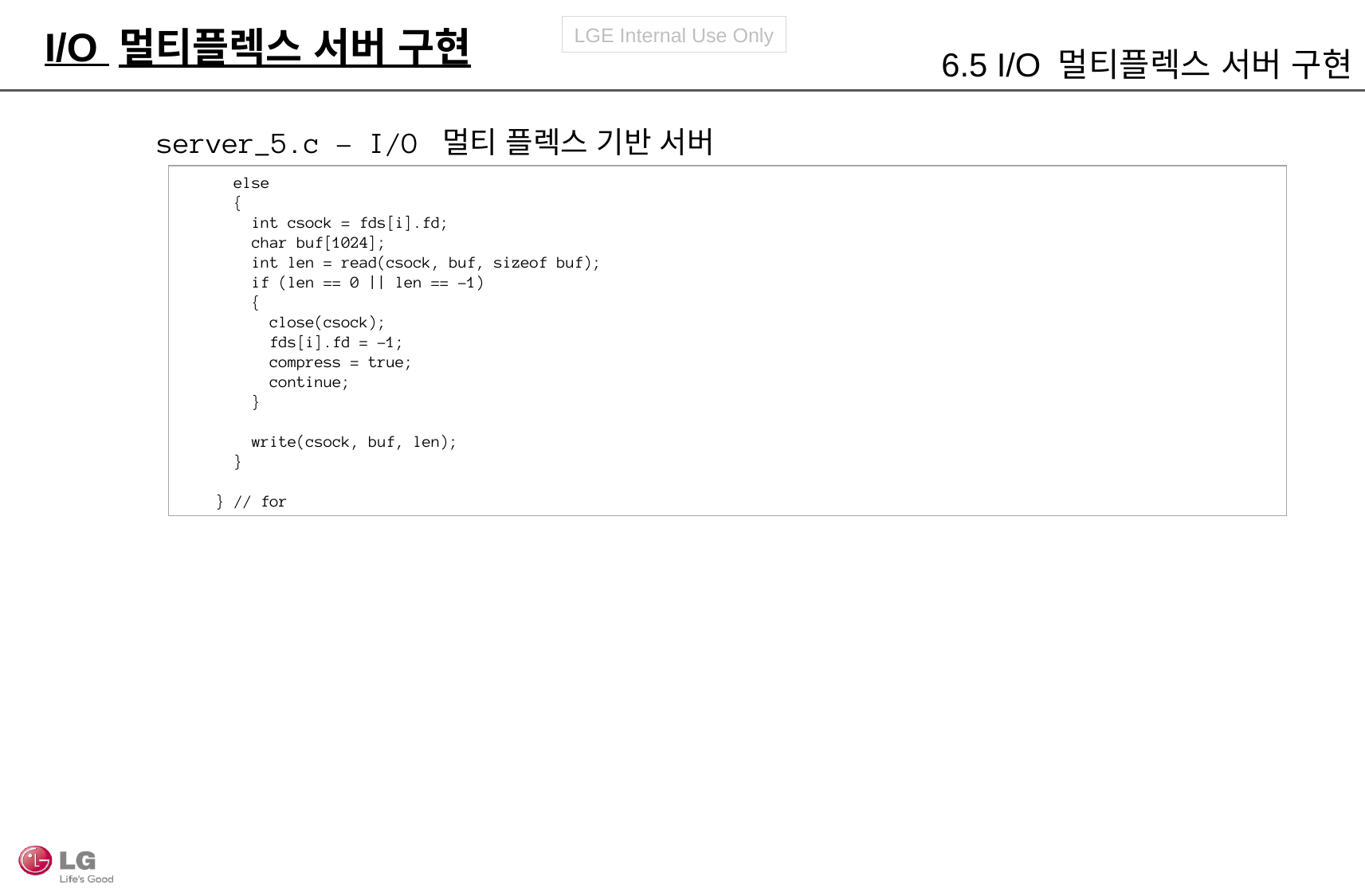

I/O 멀티플렉스 서버 구현
6.5 I/O 멀티플렉스 서버 구현

server_5.c – I/O 멀티 플렉스 기반 서버
      else
      {
        int csock = fds[i].fd;
        char buf[1024];
        int len = read(csock, buf, sizeof buf);
        if (len == 0 || len == -1)
        {
          close(csock);
          fds[i].fd = -1;
          compress = true;
          continue;
        }

        write(csock, buf, len);
      }

    } // for